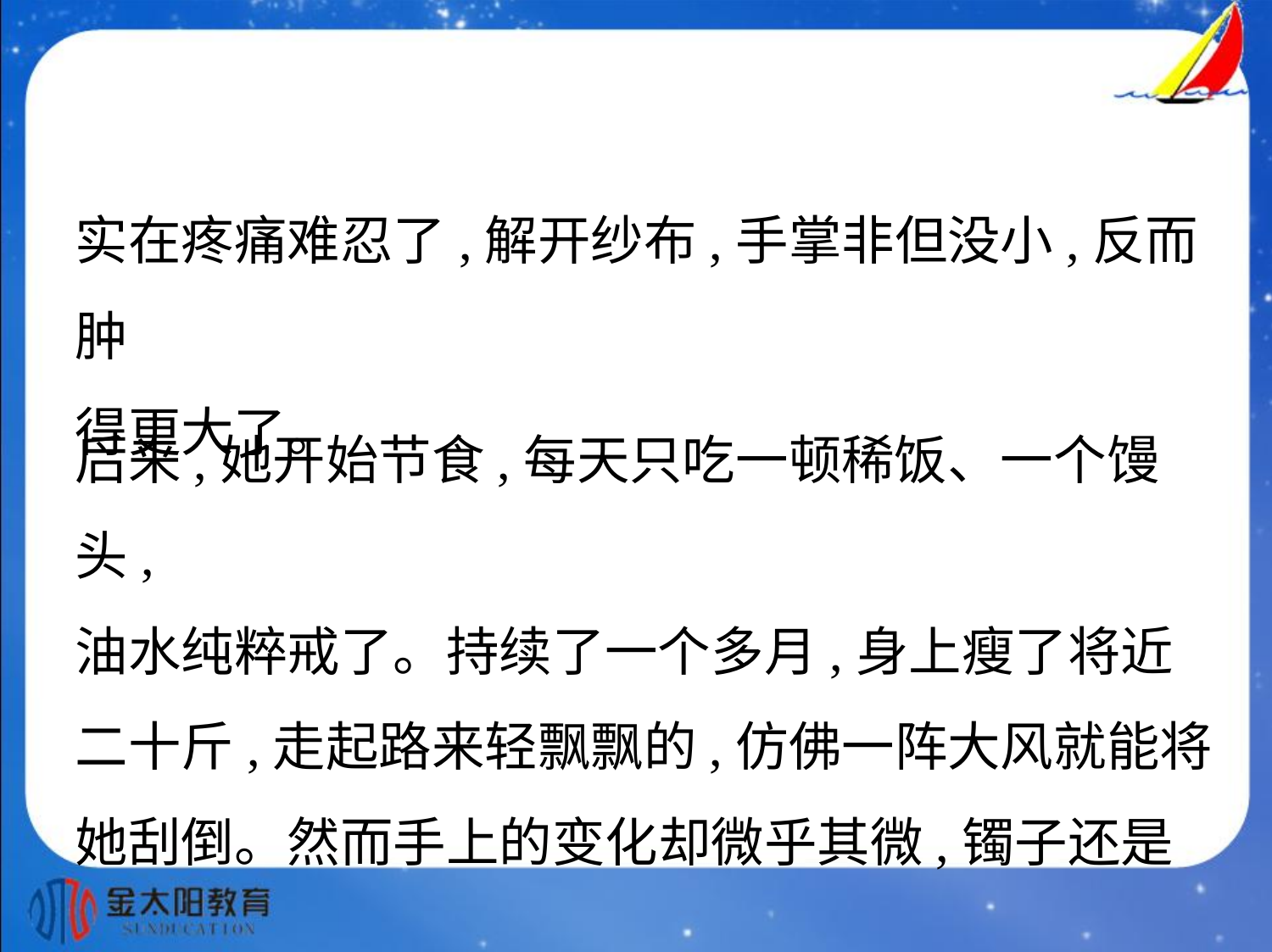

实在疼痛难忍了,解开纱布,手掌非但没小,反而肿
得更大了。
后来,她开始节食,每天只吃一顿稀饭、一个馒头,
油水纯粹戒了。持续了一个多月,身上瘦了将近
二十斤,走起路来轻飘飘的,仿佛一阵大风就能将
她刮倒。然而手上的变化却微乎其微,镯子还是